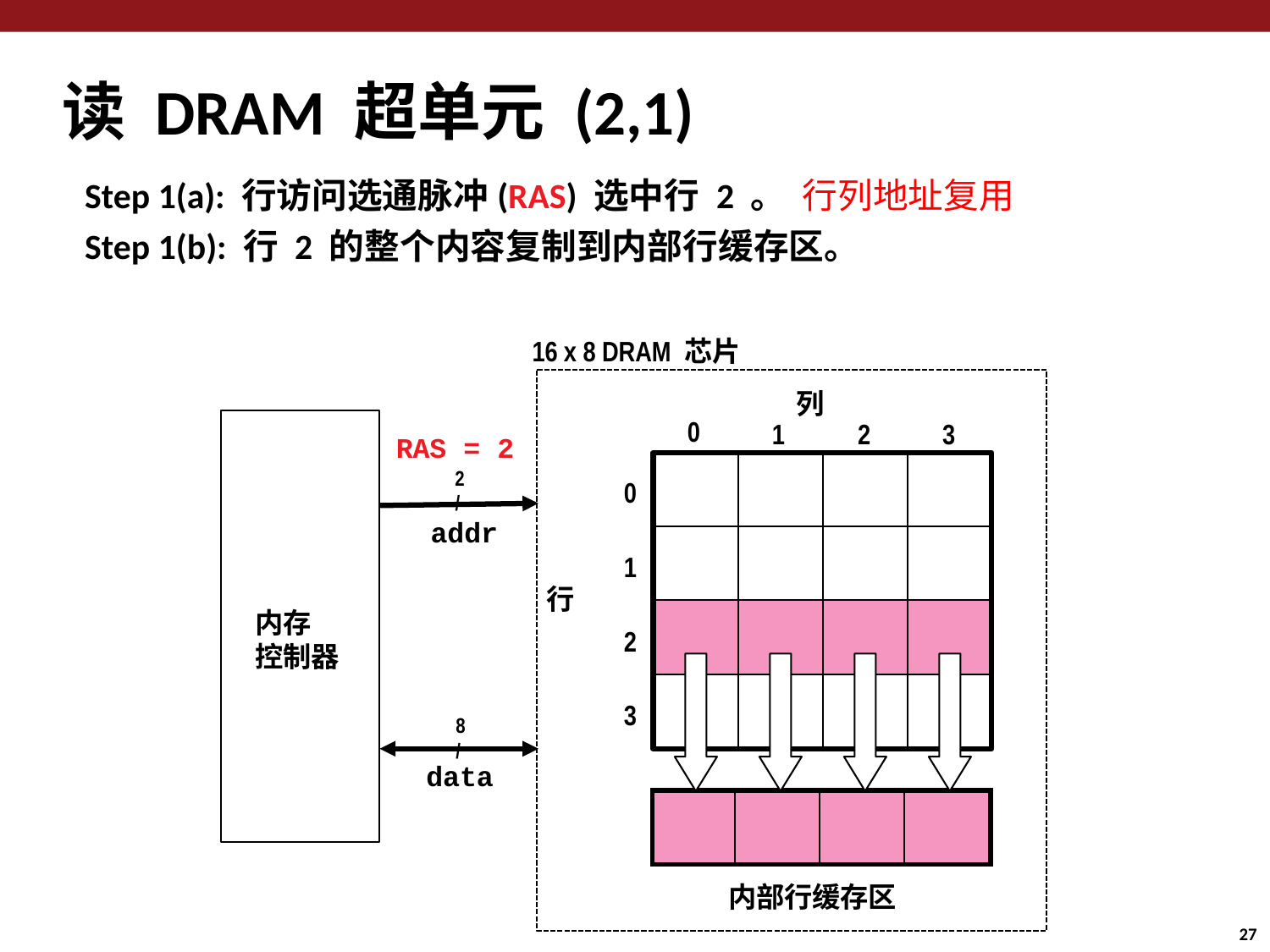

# 读 DRAM 超单元 (2,1)
Step 1(a): 行访问选通脉冲(RAS) 选中行 2 。  行列地址复用
Step 1(b): 行 2 的整个内容复制到内部行缓存区。

16 x 8 DRAM 芯片

列

内存
控制器

0
1
2
3
RAS = 2
2
/
addr

0

1
行

2

3
8
/

data
|  |  |  |  |
| --- | --- | --- | --- |
内部行缓存区
27